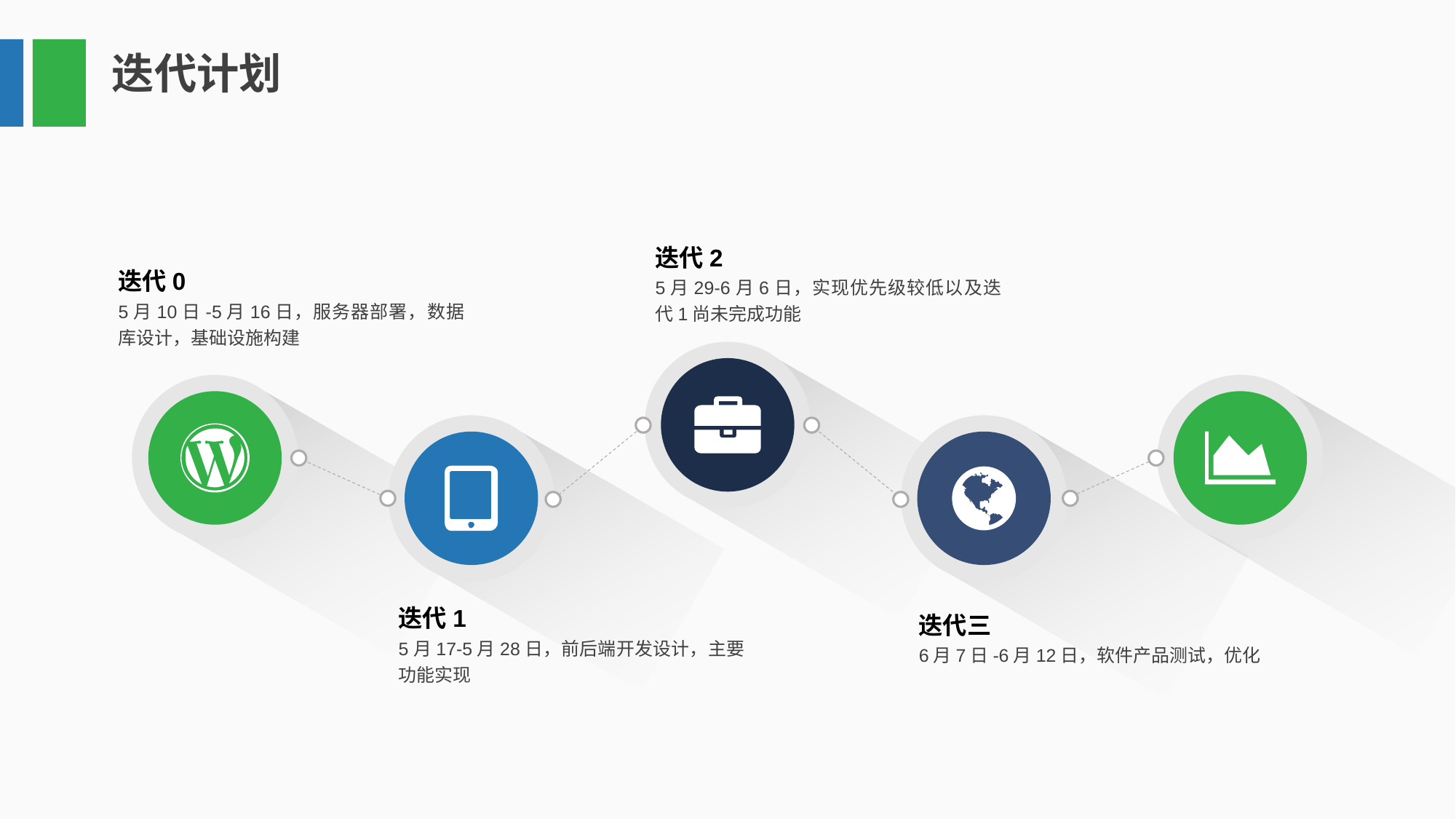

迭代计划
迭代2
5月29-6月6日，实现优先级较低以及迭代1尚未完成功能
迭代0
5月10日-5月16日，服务器部署，数据库设计，基础设施构建

迭代1
5月17-5月28日，前后端开发设计，主要功能实现
迭代三
6月7日-6月12日，软件产品测试，优化